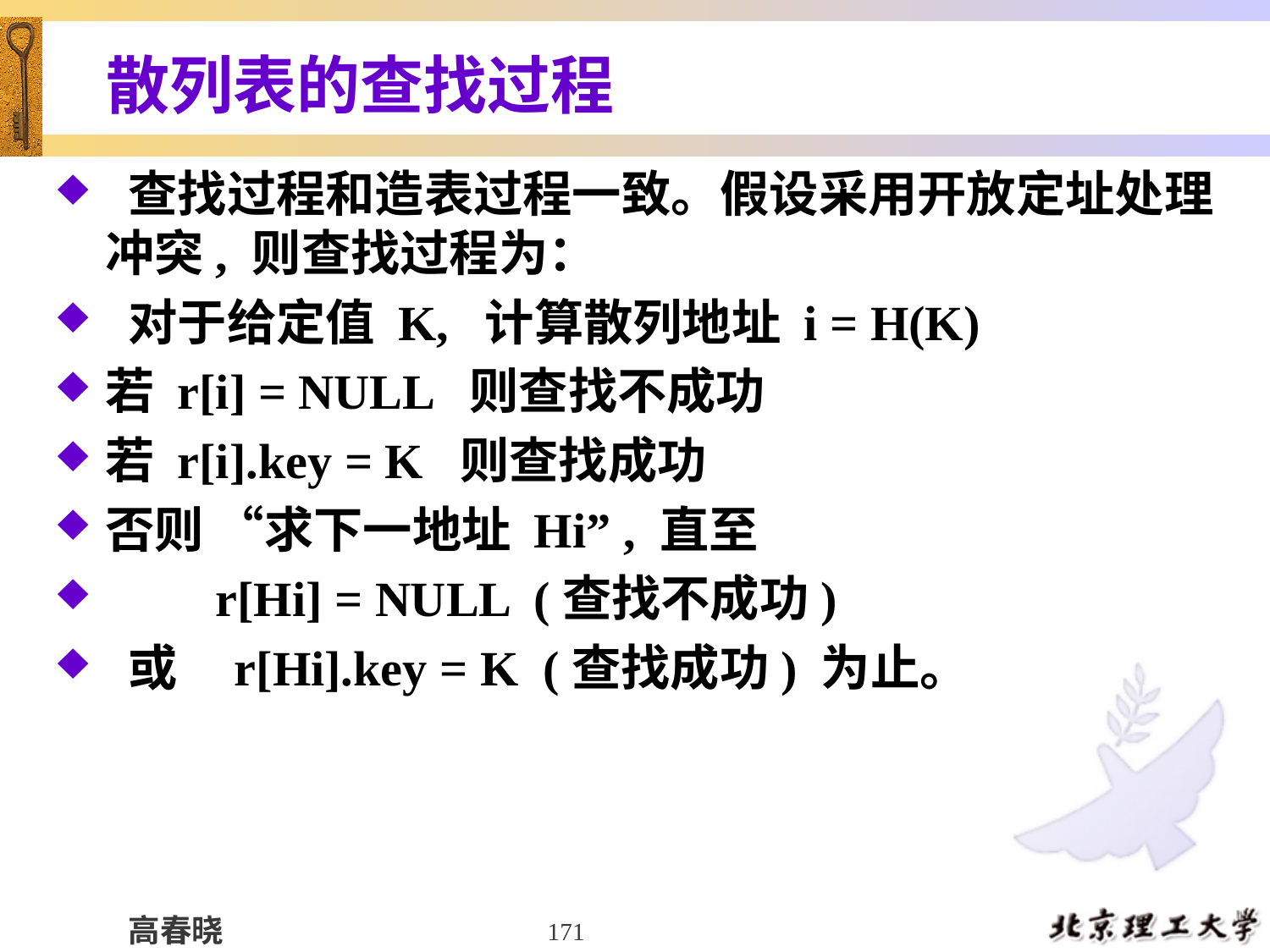

# 散列表的查找过程
 查找过程和造表过程一致。假设采用开放定址处理冲突, 则查找过程为：
 对于给定值 K,  计算散列地址 i = H(K)
若 r[i] = NULL  则查找不成功
若 r[i].key = K  则查找成功
否则 “求下一地址 Hi” , 直至
         r[Hi] = NULL  (查找不成功)
 或    r[Hi].key = K  (查找成功) 为止。
171